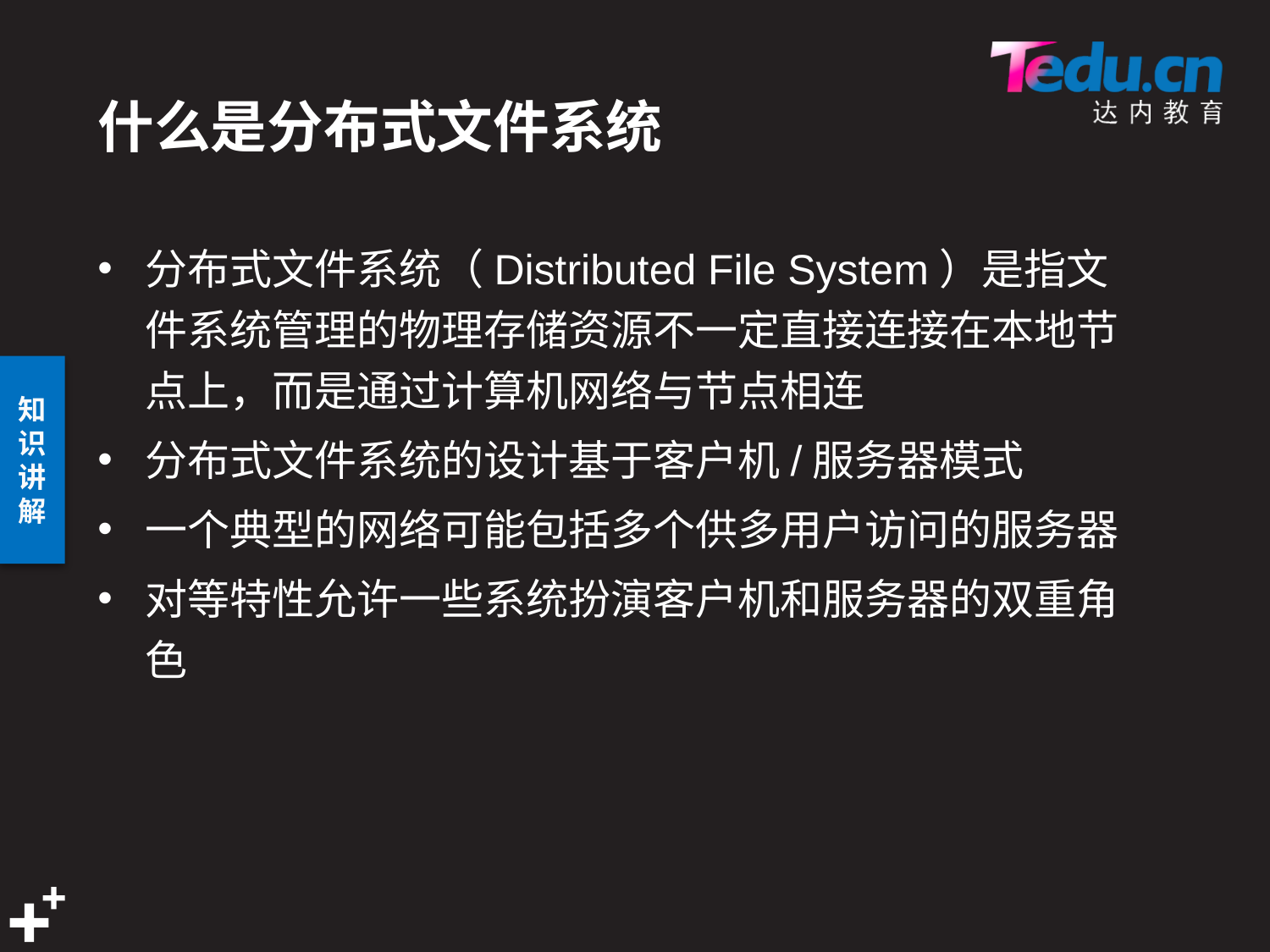

# 什么是分布式文件系统
分布式文件系统（Distributed File System）是指文件系统管理的物理存储资源不一定直接连接在本地节点上，而是通过计算机网络与节点相连
分布式文件系统的设计基于客户机/服务器模式
一个典型的网络可能包括多个供多用户访问的服务器
对等特性允许一些系统扮演客户机和服务器的双重角色